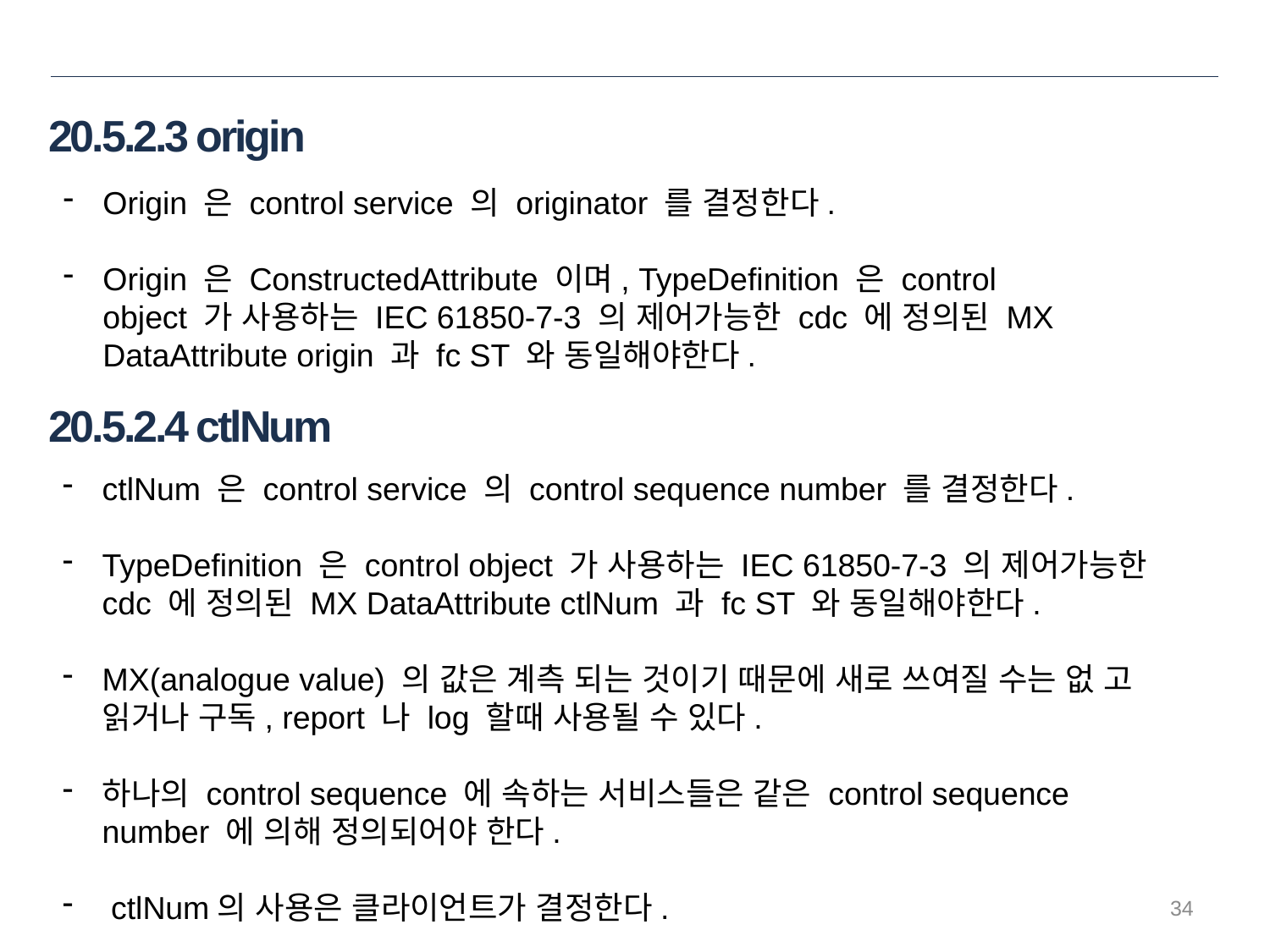

20.5.2.3 origin

Origin 은 control service 의 originator 를 결정한다.

Origin 은 ConstructedAttribute 이며, TypeDefinition 은 control object 가 사용하는 IEC 61850-7-3 의 제어가능한 cdc 에 정의된 MX DataAttribute origin 과 fc ST 와 동일해야한다.
20.5.2.4 ctlNum
ctlNum 은 control service 의 control sequence number 를 결정한다.

TypeDefinition 은 control object 가 사용하는 IEC 61850-7-3 의 제어가능한 cdc 에 정의된 MX DataAttribute ctlNum 과 fc ST 와 동일해야한다.

MX(analogue value) 의 값은 계측 되는 것이기 때문에 새로 쓰여질 수는 없 고 읽거나 구독, report 나 log 할때 사용될 수 있다.

하나의 control sequence 에 속하는 서비스들은 같은 control sequence number 에 의해 정의되어야 한다.

 ctlNum의 사용은 클라이언트가 결정한다.
34